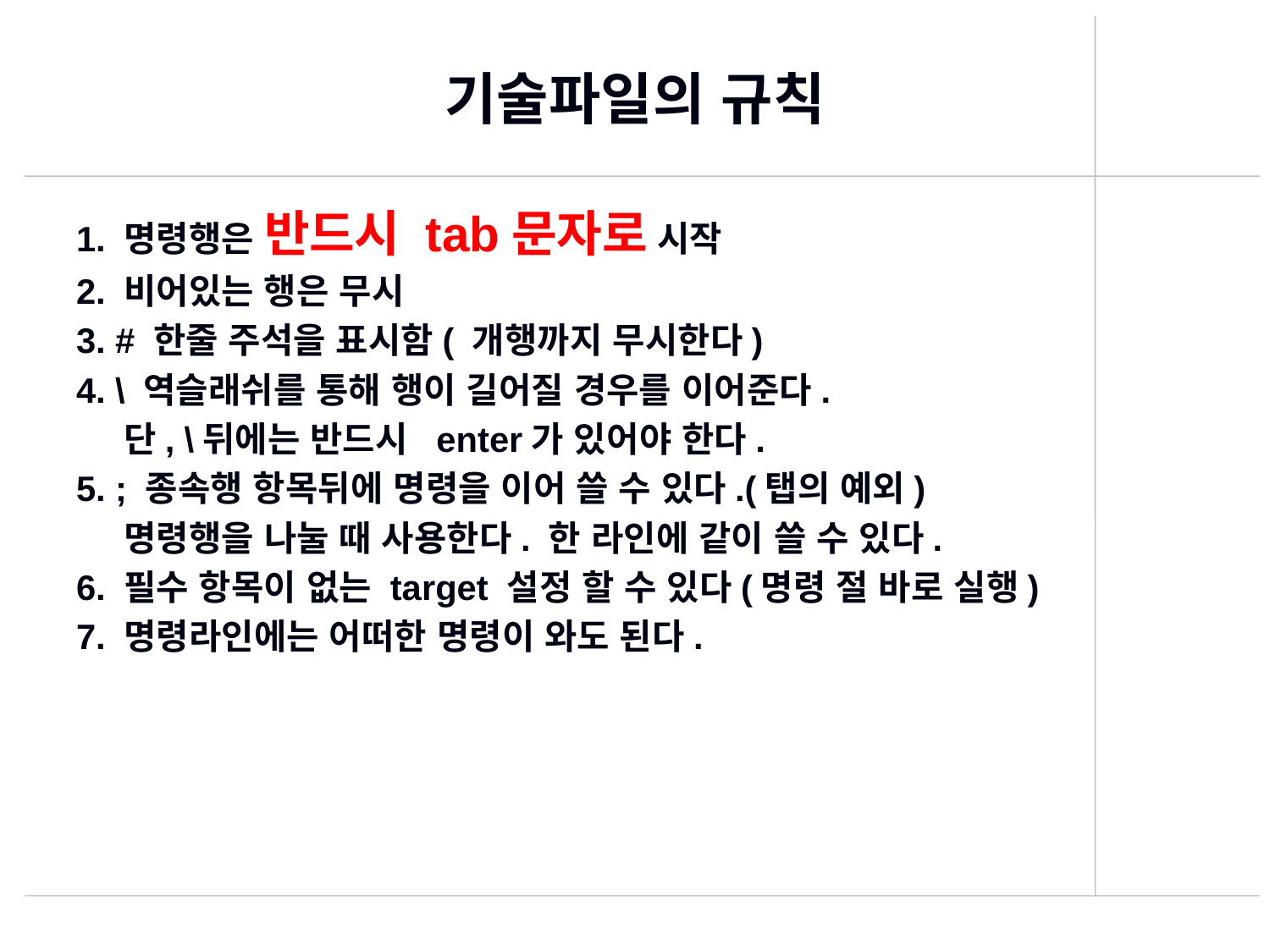

# 기술파일의 규칙
1. 명령행은 반드시 tab문자로 시작
2. 비어있는 행은 무시
3. # 한줄 주석을 표시함( 개행까지 무시한다)
4. \ 역슬래쉬를 통해 행이 길어질 경우를 이어준다.
	단, \뒤에는 반드시  enter가 있어야 한다.
5. ; 종속행 항목뒤에 명령을 이어 쓸 수 있다.(탭의 예외)
	명령행을 나눌 때 사용한다. 한 라인에 같이 쓸 수 있다.
6. 필수 항목이 없는 target 설정 할 수 있다(명령 절 바로 실행)
7. 명령라인에는 어떠한 명령이 와도 된다.

424